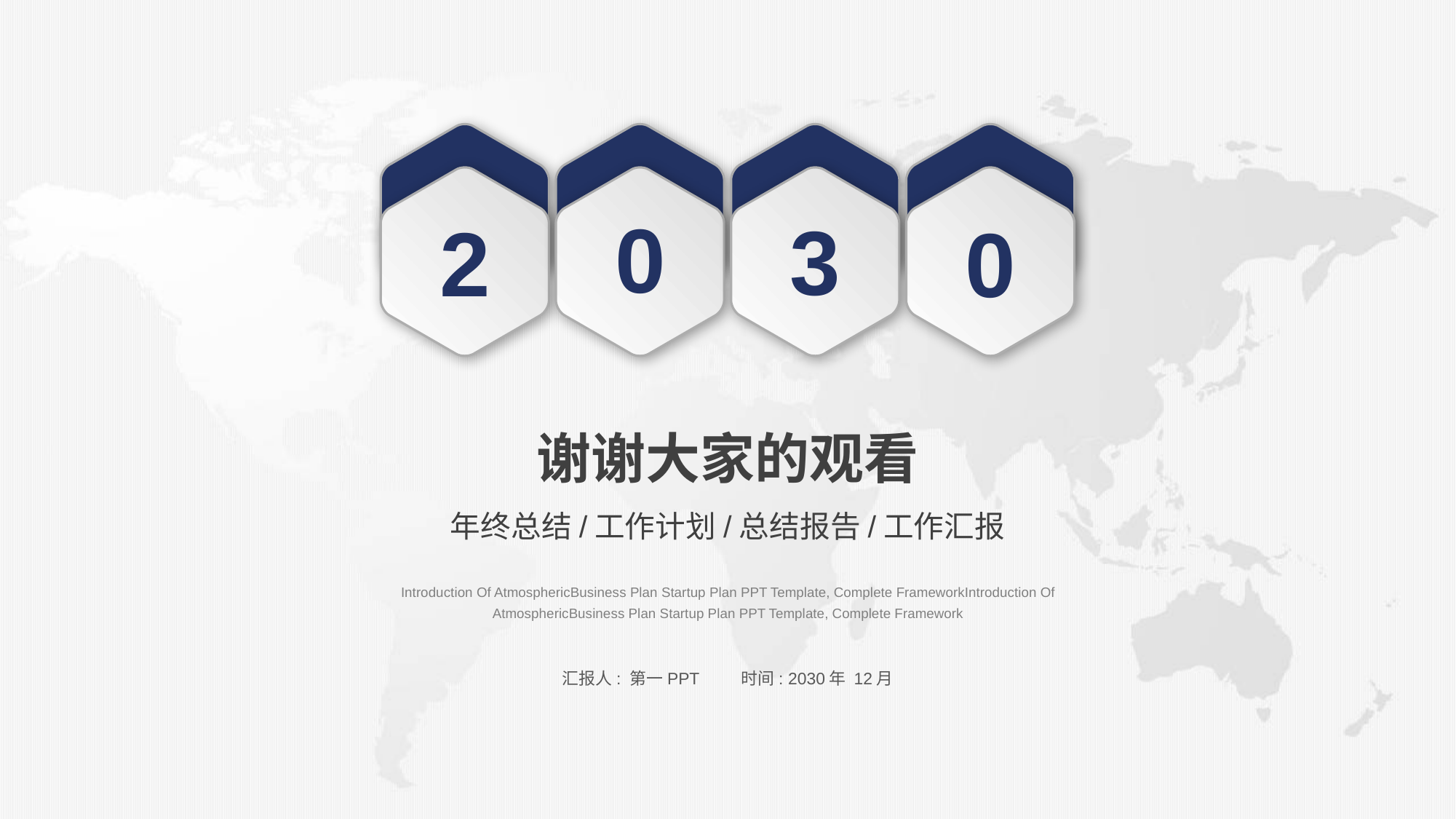

0
3
2
0
谢谢大家的观看
年终总结/工作计划/总结报告/工作汇报
Introduction Of AtmosphericBusiness Plan Startup Plan PPT Template, Complete FrameworkIntroduction Of AtmosphericBusiness Plan Startup Plan PPT Template, Complete Framework
汇报人: 第一PPT        时间: 2030年 12月